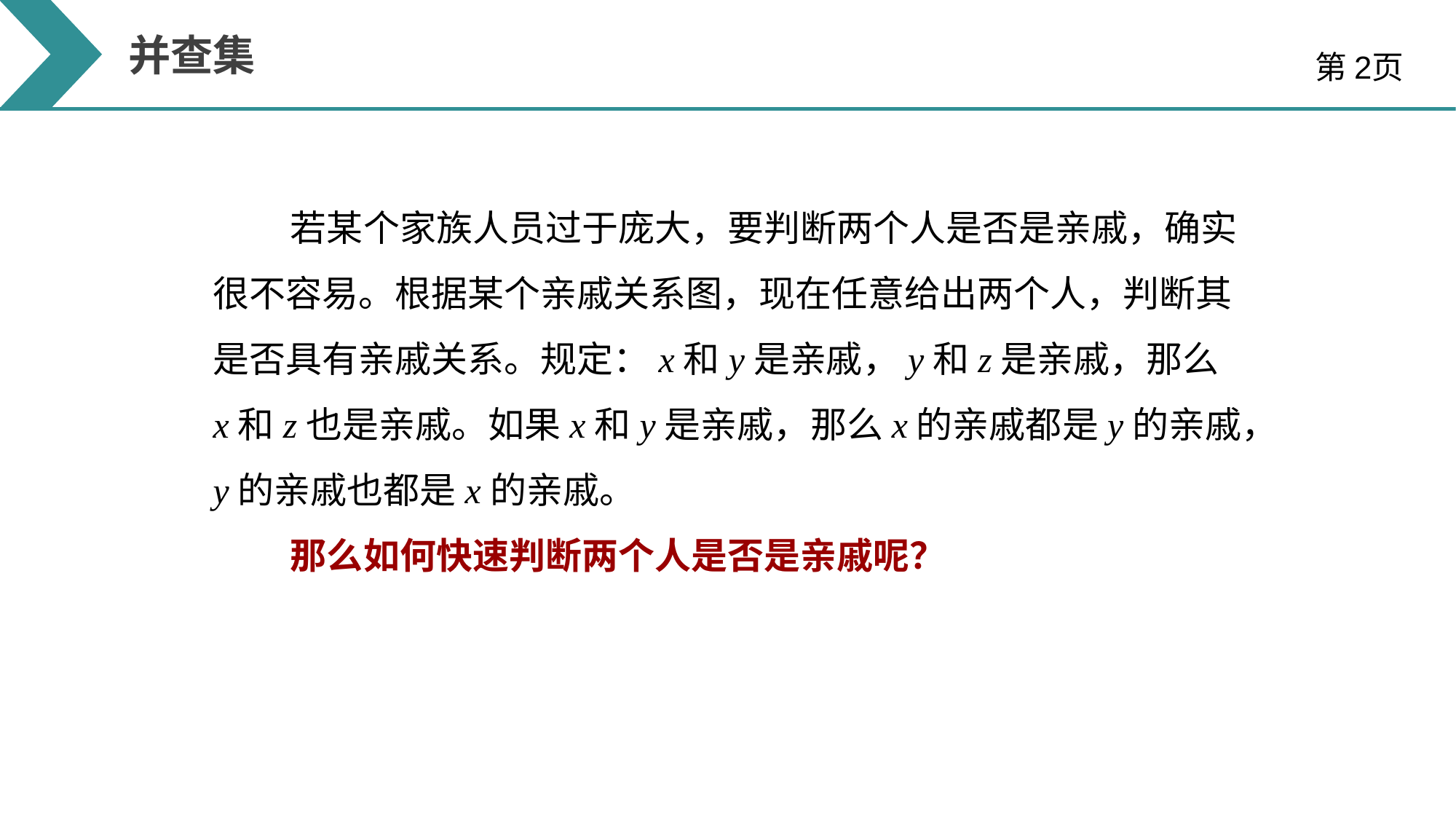

并查集
第2页
若某个家族人员过于庞大，要判断两个人是否是亲戚，确实很不容易。根据某个亲戚关系图，现在任意给出两个人，判断其是否具有亲戚关系。规定：x和y是亲戚，y和z是亲戚，那么x和z也是亲戚。如果x和y是亲戚，那么x的亲戚都是y的亲戚，y的亲戚也都是x的亲戚。
那么如何快速判断两个人是否是亲戚呢？